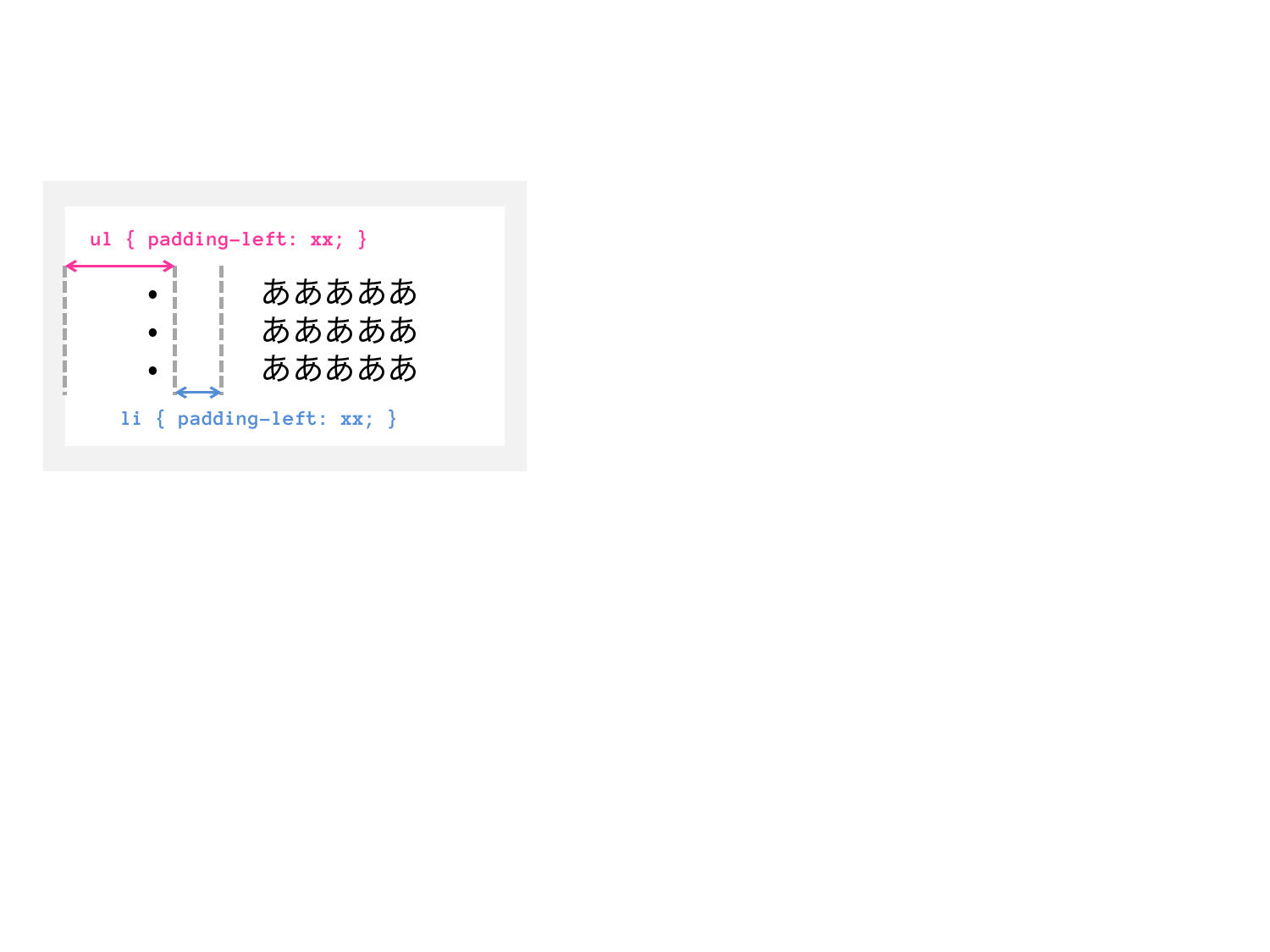

ul { padding-left: xx; }
・ 　　　あああああ
・ 　　　あああああ
・ 　　　あああああ
li { padding-left: xx; }